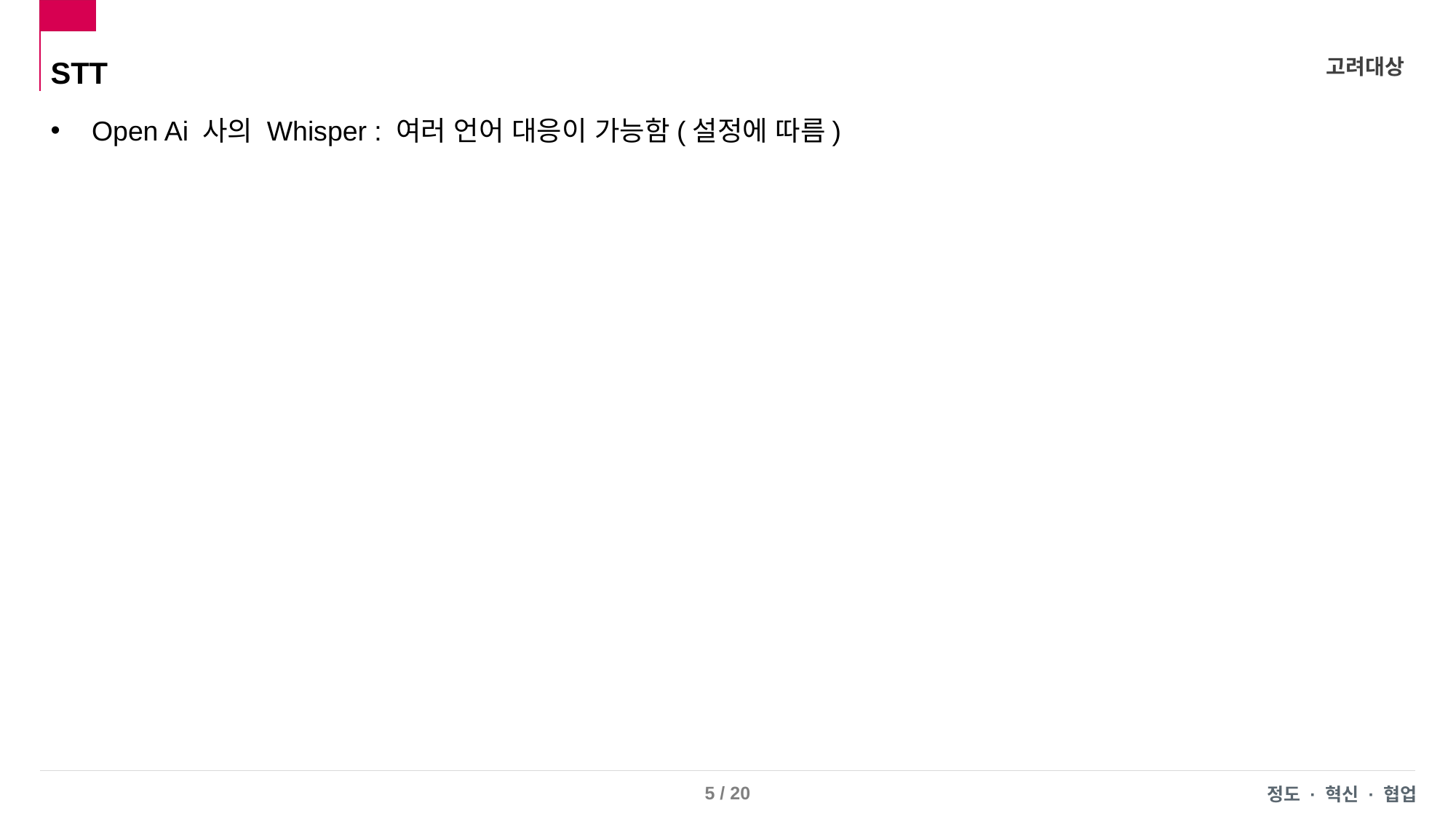

STT
고려대상
Open Ai 사의 Whisper : 여러 언어 대응이 가능함(설정에 따름)